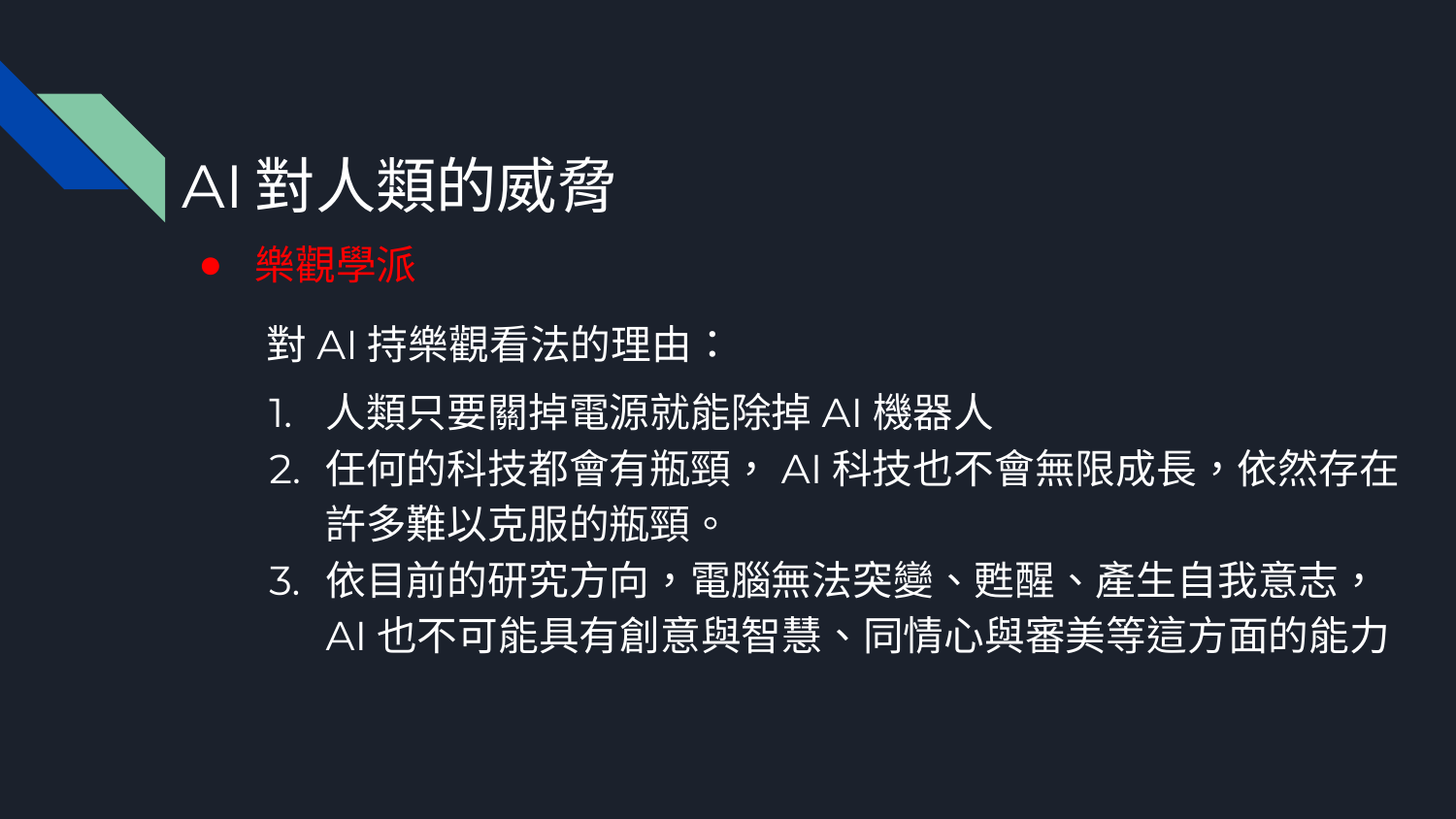

# AI對人類的威脅

樂觀學派
       對AI持樂觀看法的理由：
人類只要關掉電源就能除掉AI機器人
任何的科技都會有瓶頸，AI科技也不會無限成長，依然存在許多難以克服的瓶頸。
依目前的研究方向，電腦無法突變、甦醒、產生自我意志，AI也不可能具有創意與智慧、同情心與審美等這方面的能力